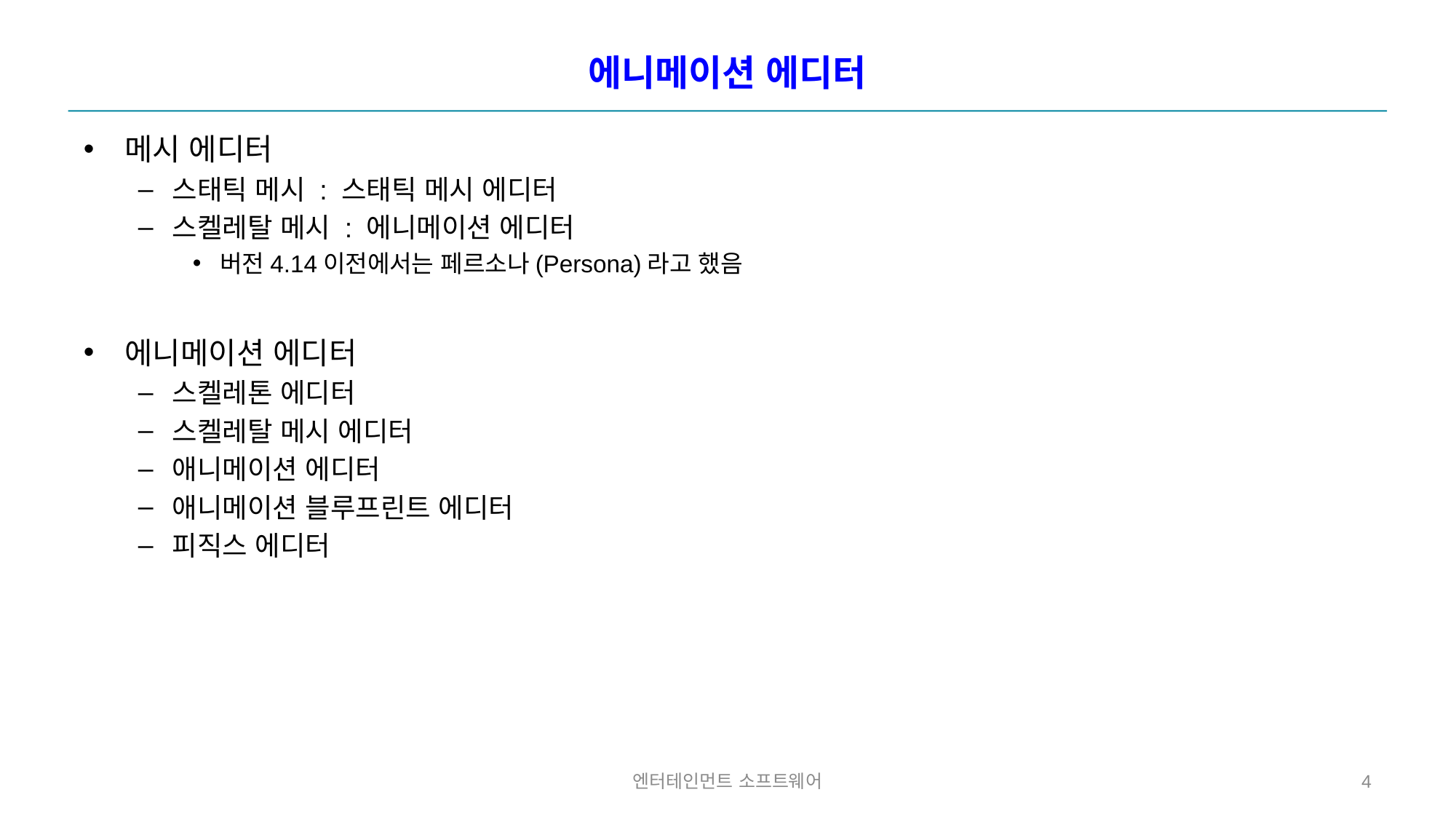

# 에니메이션 에디터
메시 에디터
스태틱 메시 : 스태틱 메시 에디터
스켈레탈 메시 : 에니메이션 에디터
버전4.14이전에서는 페르소나(Persona)라고 했음

에니메이션 에디터
스켈레톤 에디터
스켈레탈 메시 에디터
애니메이션 에디터
애니메이션 블루프린트 에디터
피직스 에디터
엔터테인먼트 소프트웨어
4